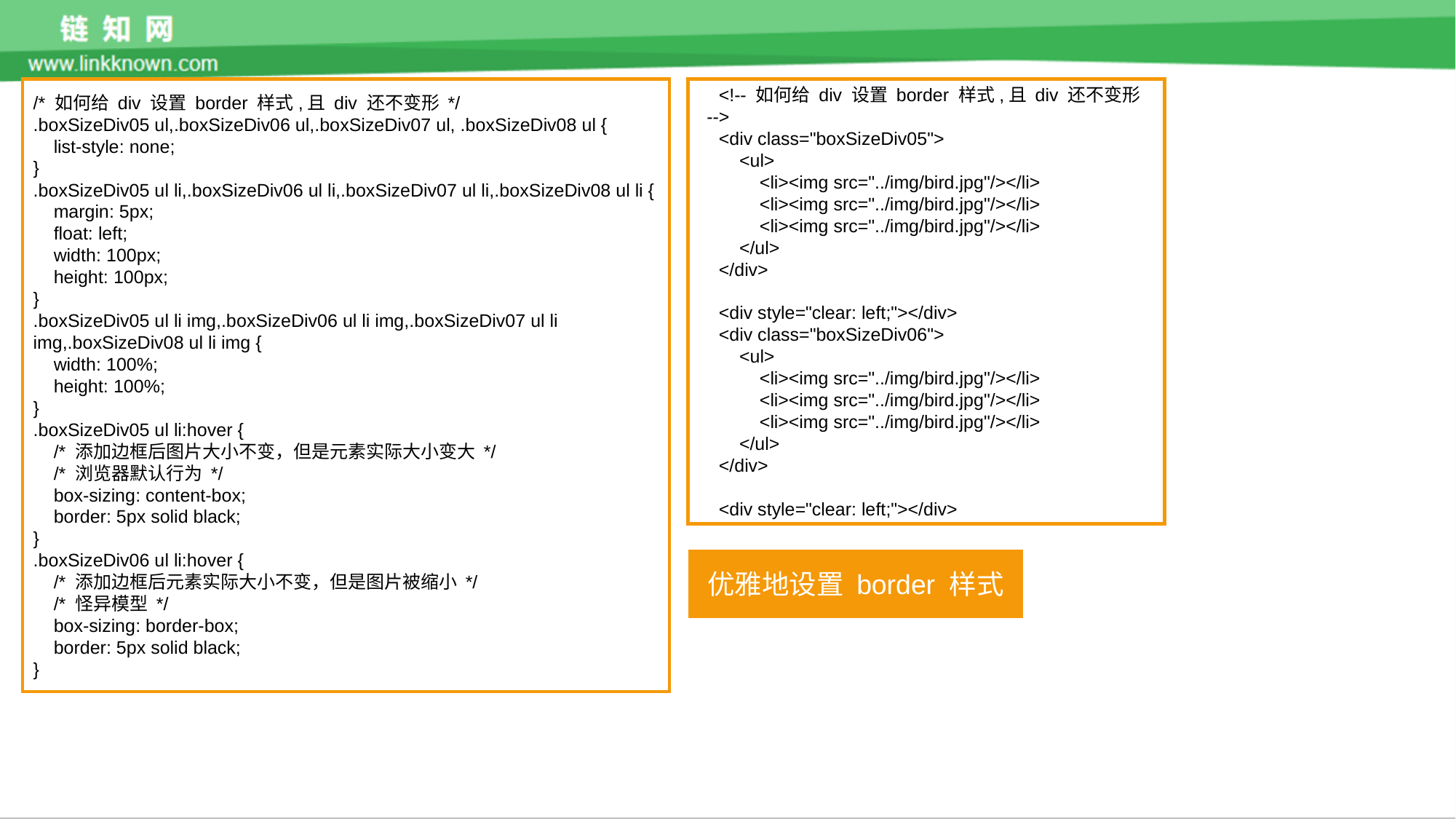

/* 如何给 div 设置 border 样式,且 div 还不变形 */
.boxSizeDiv05 ul,.boxSizeDiv06 ul,.boxSizeDiv07 ul, .boxSizeDiv08 ul {
    list-style: none;
}
.boxSizeDiv05 ul li,.boxSizeDiv06 ul li,.boxSizeDiv07 ul li,.boxSizeDiv08 ul li {
    margin: 5px;
    float: left;
    width: 100px;
    height: 100px;
}
.boxSizeDiv05 ul li img,.boxSizeDiv06 ul li img,.boxSizeDiv07 ul li img,.boxSizeDiv08 ul li img {
    width: 100%;
    height: 100%;
}
.boxSizeDiv05 ul li:hover {
    /* 添加边框后图片大小不变，但是元素实际大小变大 */
    /* 浏览器默认行为 */
    box-sizing: content-box;
    border: 5px solid black;
}
.boxSizeDiv06 ul li:hover {
    /* 添加边框后元素实际大小不变，但是图片被缩小 */
    /* 怪异模型 */
    box-sizing: border-box;
    border: 5px solid black;
}
    <!-- 如何给 div 设置 border 样式,且 div 还不变形 -->
    <div class="boxSizeDiv05">
        <ul>
            <li><img src="../img/bird.jpg"/></li>
            <li><img src="../img/bird.jpg"/></li>
            <li><img src="../img/bird.jpg"/></li>
        </ul>
    </div>

    <div style="clear: left;"></div>
    <div class="boxSizeDiv06">
        <ul>
            <li><img src="../img/bird.jpg"/></li>
            <li><img src="../img/bird.jpg"/></li>
            <li><img src="../img/bird.jpg"/></li>
        </ul>
    </div>

    <div style="clear: left;"></div>
优雅地设置 border 样式